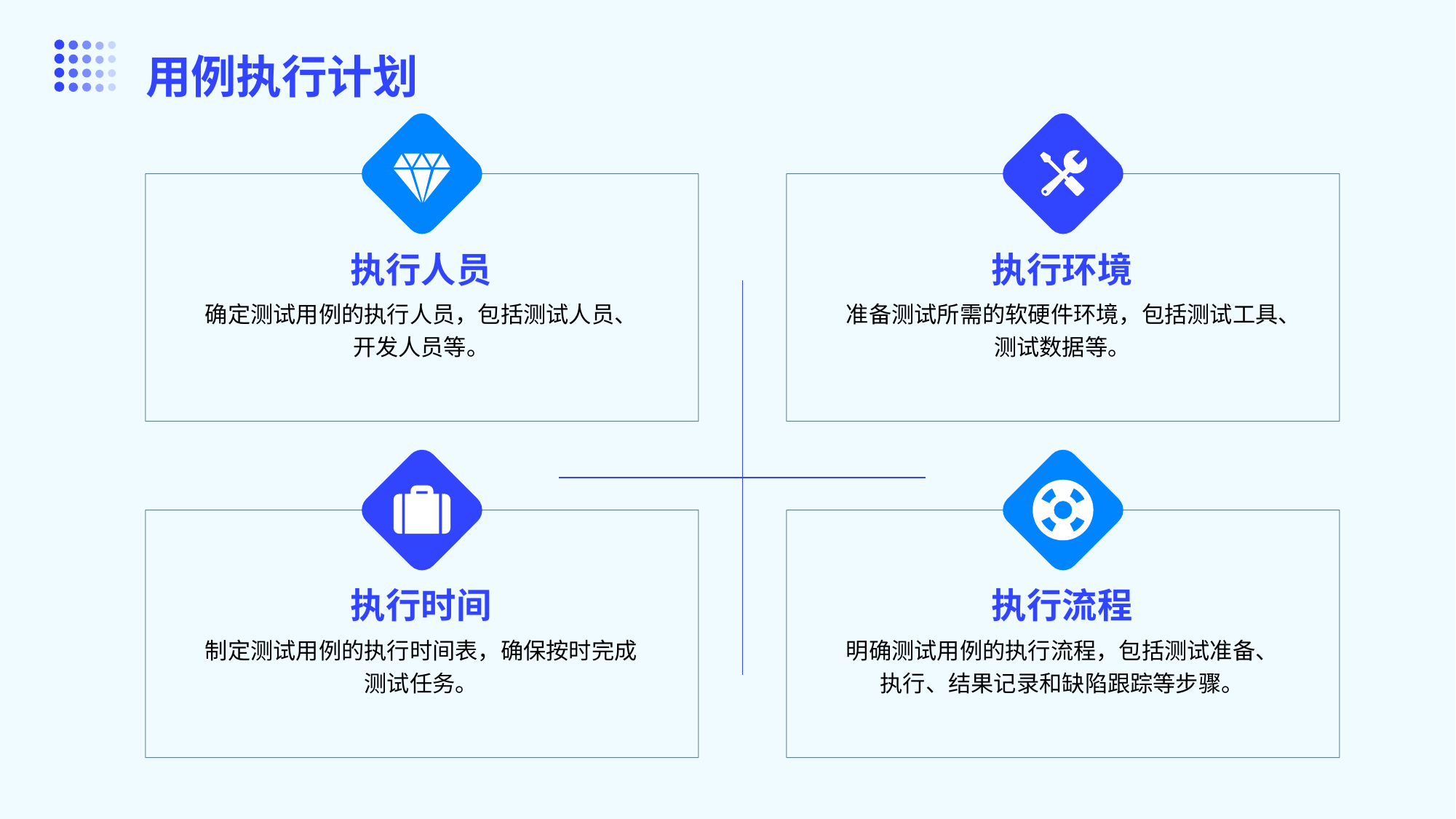

用例执行计划

执行人员
执行环境
确定测试用例的执行人员，包括测试人员、开发人员等。
准备测试所需的软硬件环境，包括测试工具、测试数据等。

执行时间
执行流程
制定测试用例的执行时间表，确保按时完成测试任务。
明确测试用例的执行流程，包括测试准备、执行、结果记录和缺陷跟踪等步骤。